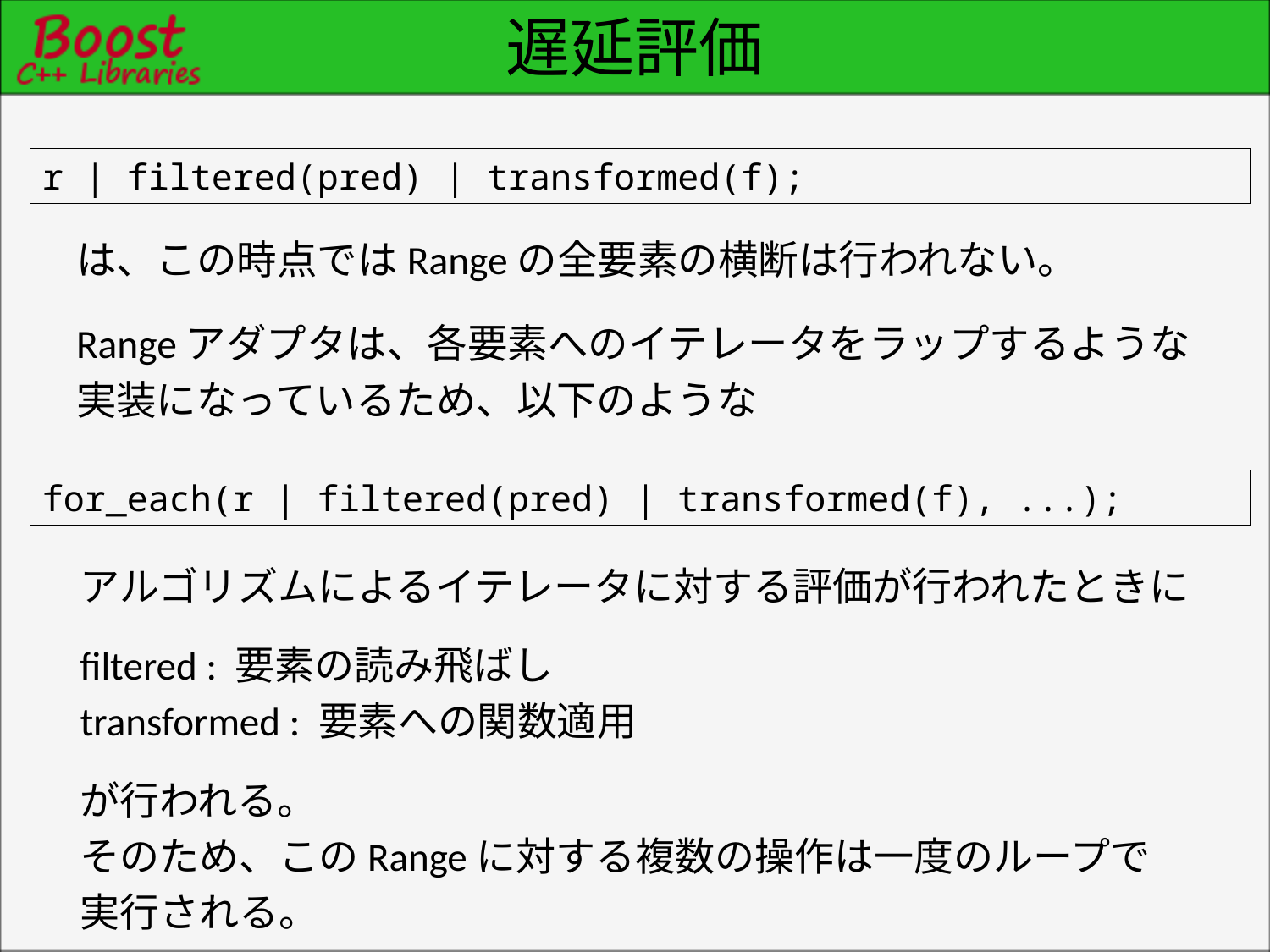

# 遅延評価
r | filtered(pred) | transformed(f);
は、この時点ではRangeの全要素の横断は行われない。

Rangeアダプタは、各要素へのイテレータをラップするような
実装になっているため、以下のような
for_each(r | filtered(pred) | transformed(f), ...);
アルゴリズムによるイテレータに対する評価が行われたときに

filtered : 要素の読み飛ばし
transformed : 要素への関数適用

が行われる。
そのため、このRangeに対する複数の操作は一度のループで
実行される。